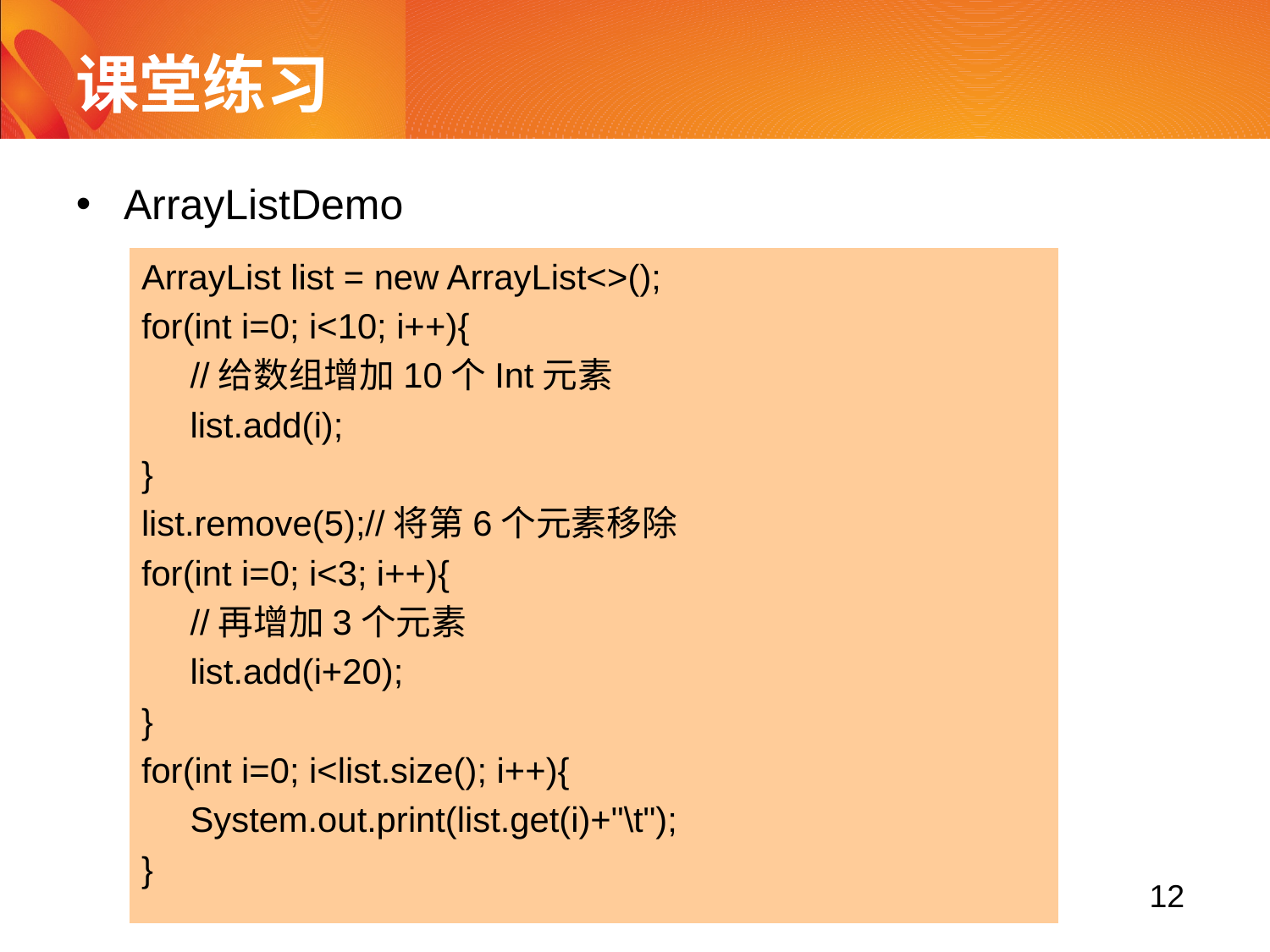

# 课堂练习
ArrayListDemo
ArrayList list = new ArrayList<>();
for(int i=0; i<10; i++){
     //给数组增加10个Int元素
     list.add(i);
}
list.remove(5);//将第6个元素移除
for(int i=0; i<3; i++){
     //再增加3个元素
     list.add(i+20);
}
for(int i=0; i<list.size(); i++){
     System.out.print(list.get(i)+"\t");
}